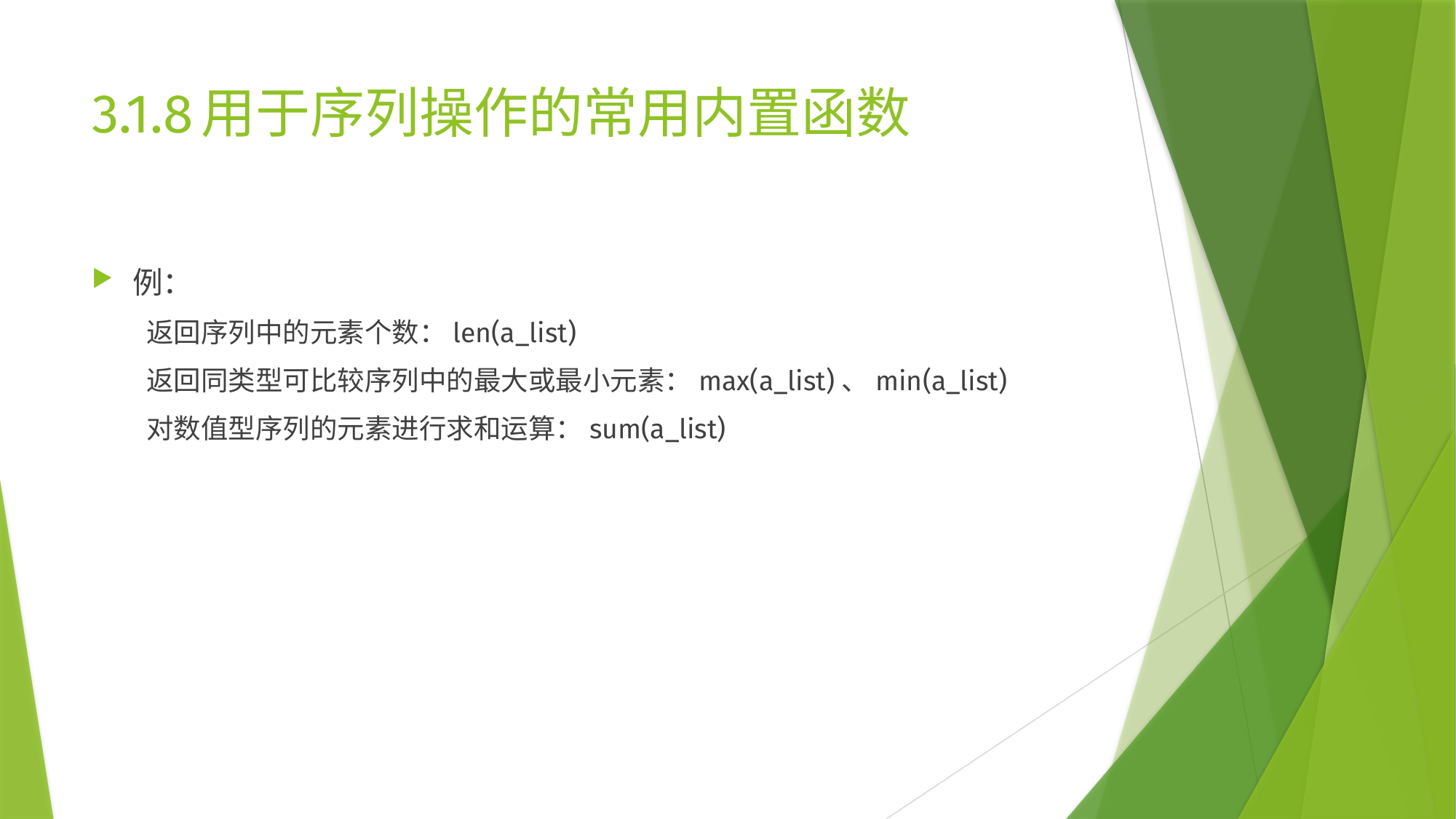

# 3.1.8	用于序列操作的常用内置函数
例：
返回序列中的元素个数：len(a_list)
返回同类型可比较序列中的最大或最小元素：max(a_list)、min(a_list)
对数值型序列的元素进行求和运算：sum(a_list)